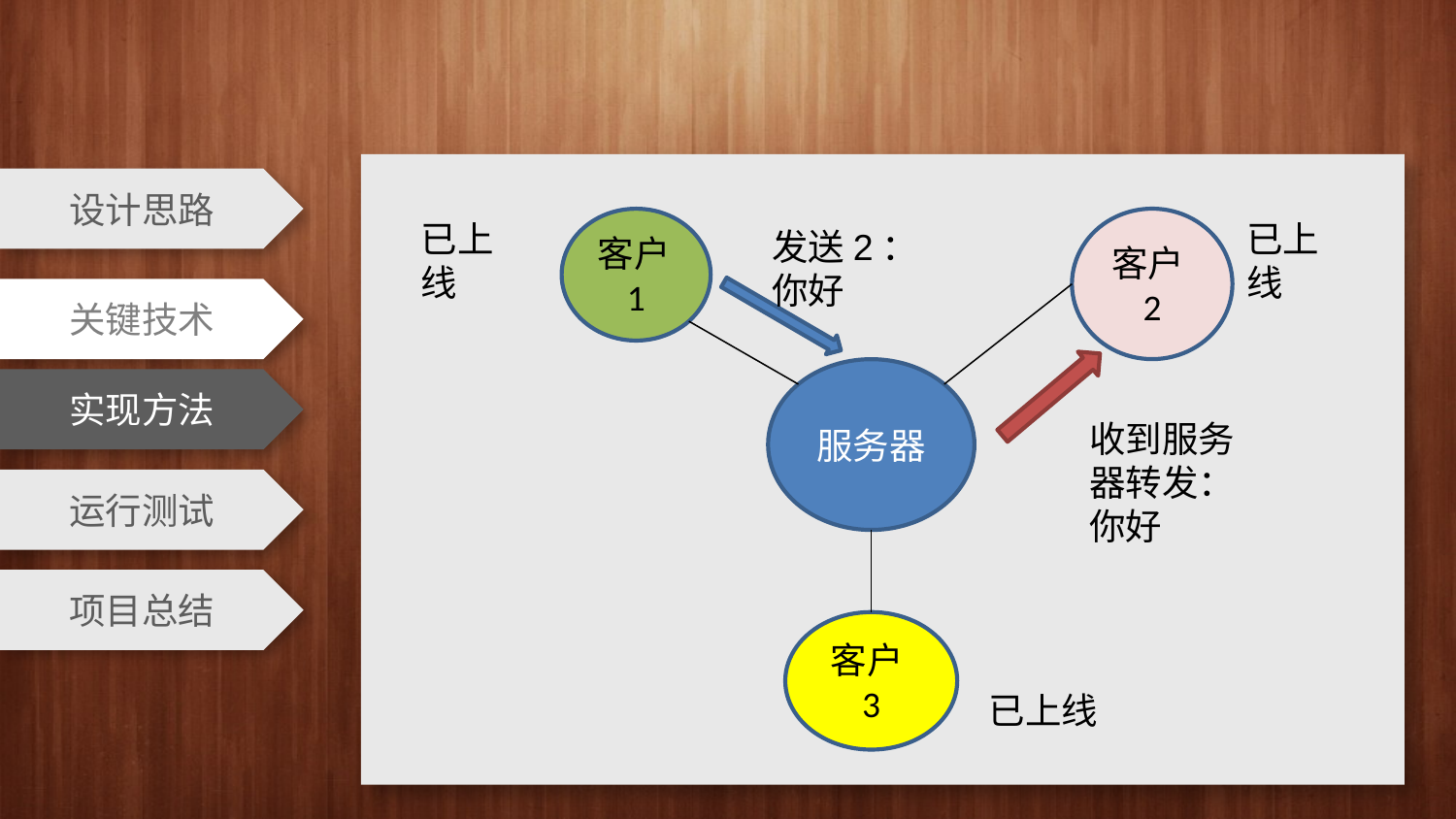

设计思路
已上线
客户1
客户2
已上线
发送2：你好
关键技术

服务器
实现方法

收到服务器转发：你好
运行测试
项目总结
客户3
已上线